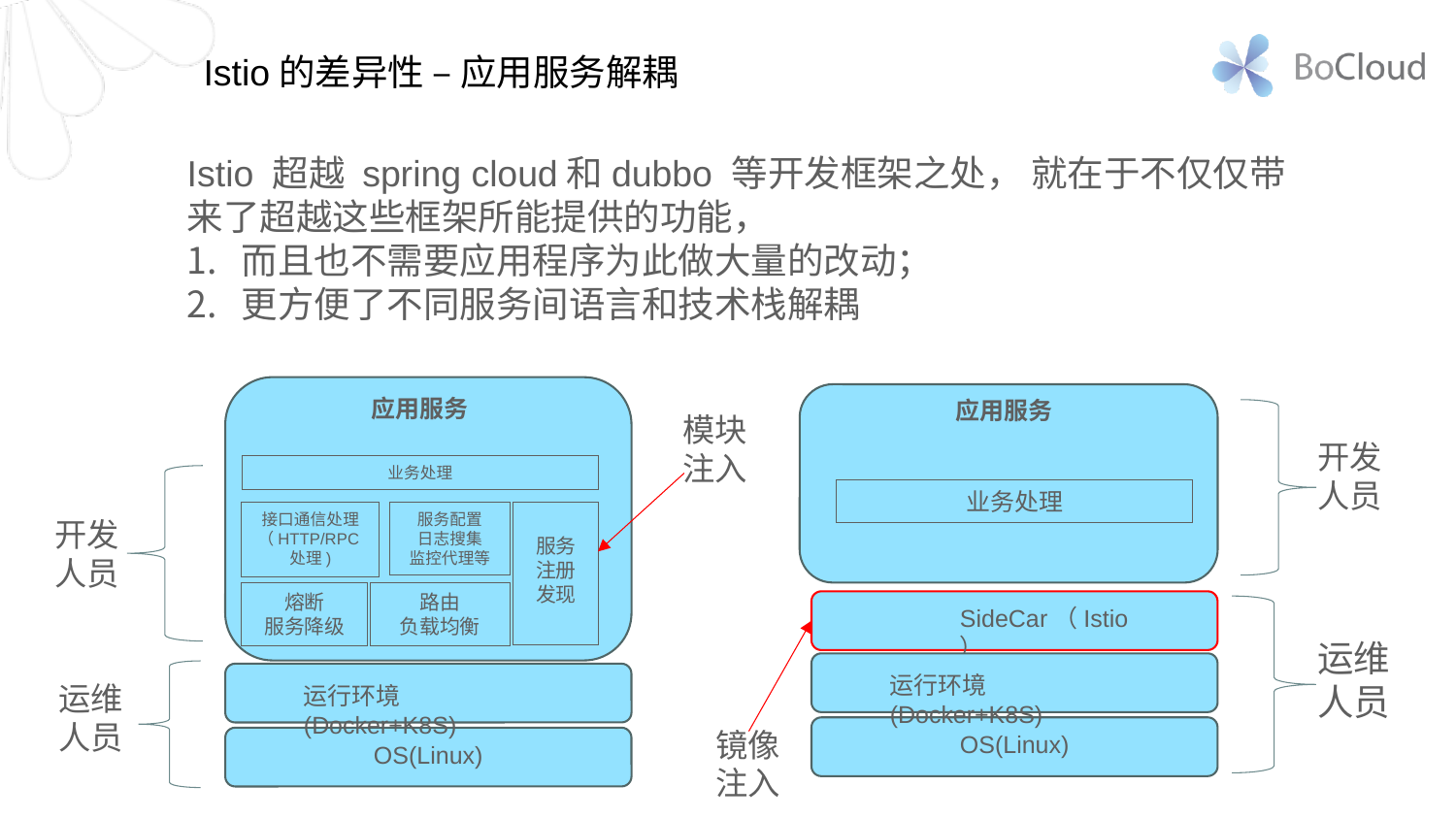

Istio的差异性 – 应用服务解耦
Istio 超越 spring cloud和dubbo 等开发框架之处， 就在于不仅仅带来了超越这些框架所能提供的功能，
而且也不需要应用程序为此做大量的改动；
更方便了不同服务间语言和技术栈解耦

应用服务
业务处理
接口通信处理（HTTP/RPC处理)

服务注册发现

服务配置
日志搜集
监控代理等
熔断
服务降级
路由
负载均衡

运行环境(Docker+K8S)

OS(Linux)

应用服务

模块注入
开发人员

业务处理
开发人员

SideCar（Istio）

运维人员

运行环境(Docker+K8S)

运维人员
镜像注入

OS(Linux)